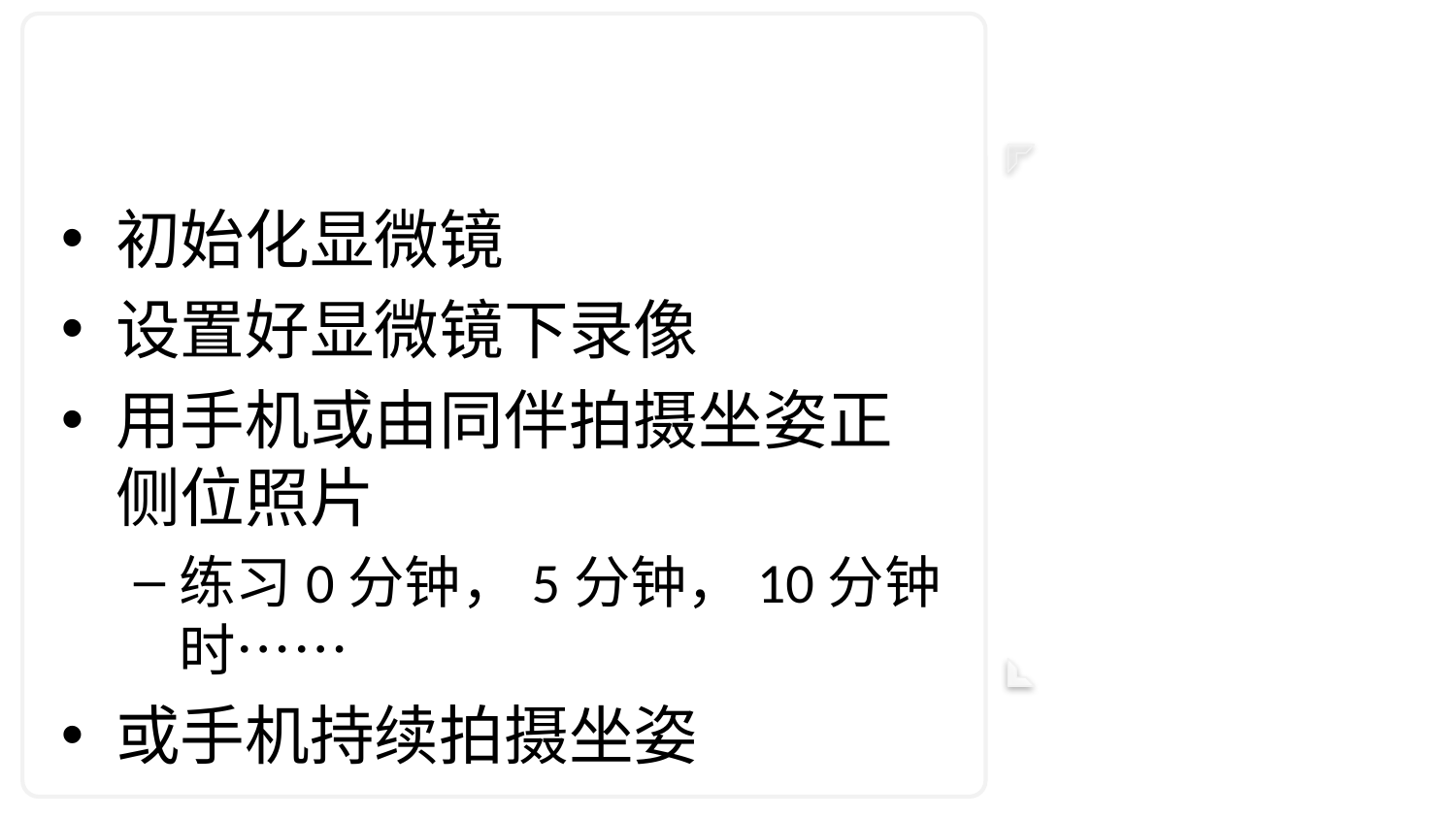

#
初始化显微镜
设置好显微镜下录像
用手机或由同伴拍摄坐姿正侧位照片
练习0分钟，5分钟，10分钟时……
或手机持续拍摄坐姿